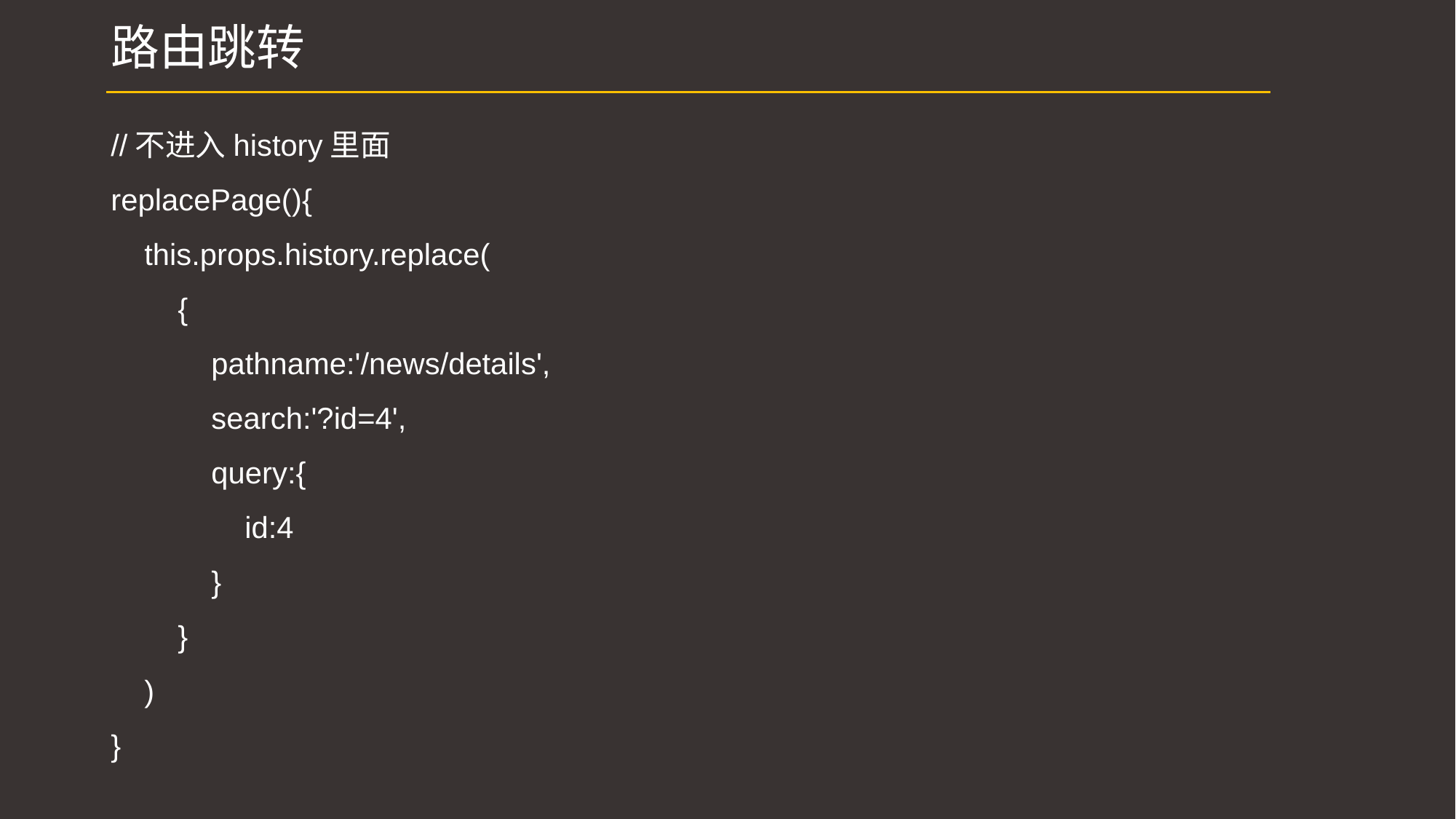

# 路由跳转
//不进入history里面
replacePage(){
    this.props.history.replace(
        {
            pathname:'/news/details',
            search:'?id=4',
            query:{
                id:4
            }
        }
    )
}